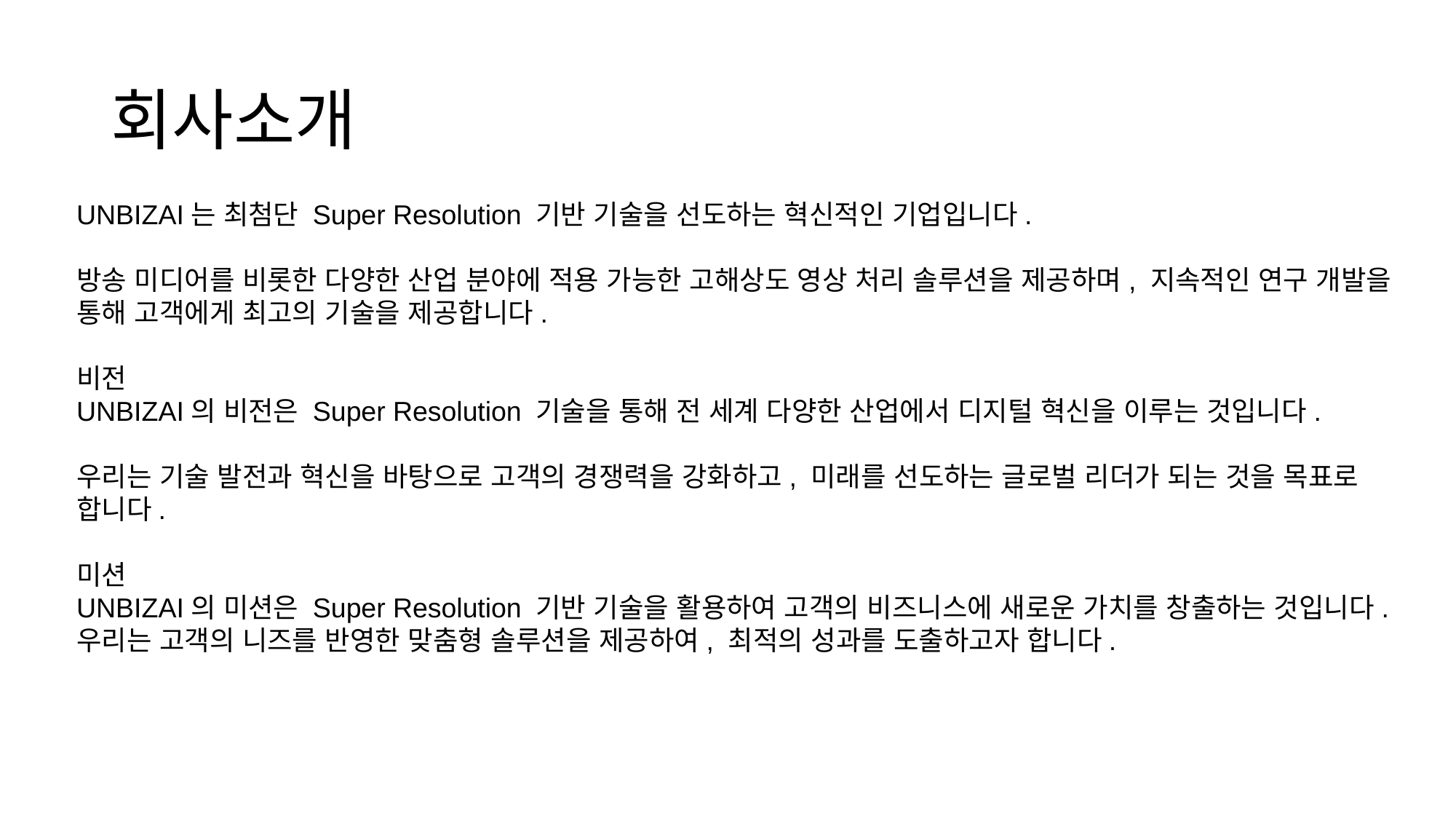

# 회사소개
UNBIZAI는 최첨단 Super Resolution 기반 기술을 선도하는 혁신적인 기업입니다.

방송 미디어를 비롯한 다양한 산업 분야에 적용 가능한 고해상도 영상 처리 솔루션을 제공하며, 지속적인 연구 개발을 통해 고객에게 최고의 기술을 제공합니다.

비전
UNBIZAI의 비전은 Super Resolution 기술을 통해 전 세계 다양한 산업에서 디지털 혁신을 이루는 것입니다.

우리는 기술 발전과 혁신을 바탕으로 고객의 경쟁력을 강화하고, 미래를 선도하는 글로벌 리더가 되는 것을 목표로 합니다.

미션
UNBIZAI의 미션은 Super Resolution 기반 기술을 활용하여 고객의 비즈니스에 새로운 가치를 창출하는 것입니다.
우리는 고객의 니즈를 반영한 맞춤형 솔루션을 제공하여, 최적의 성과를 도출하고자 합니다.